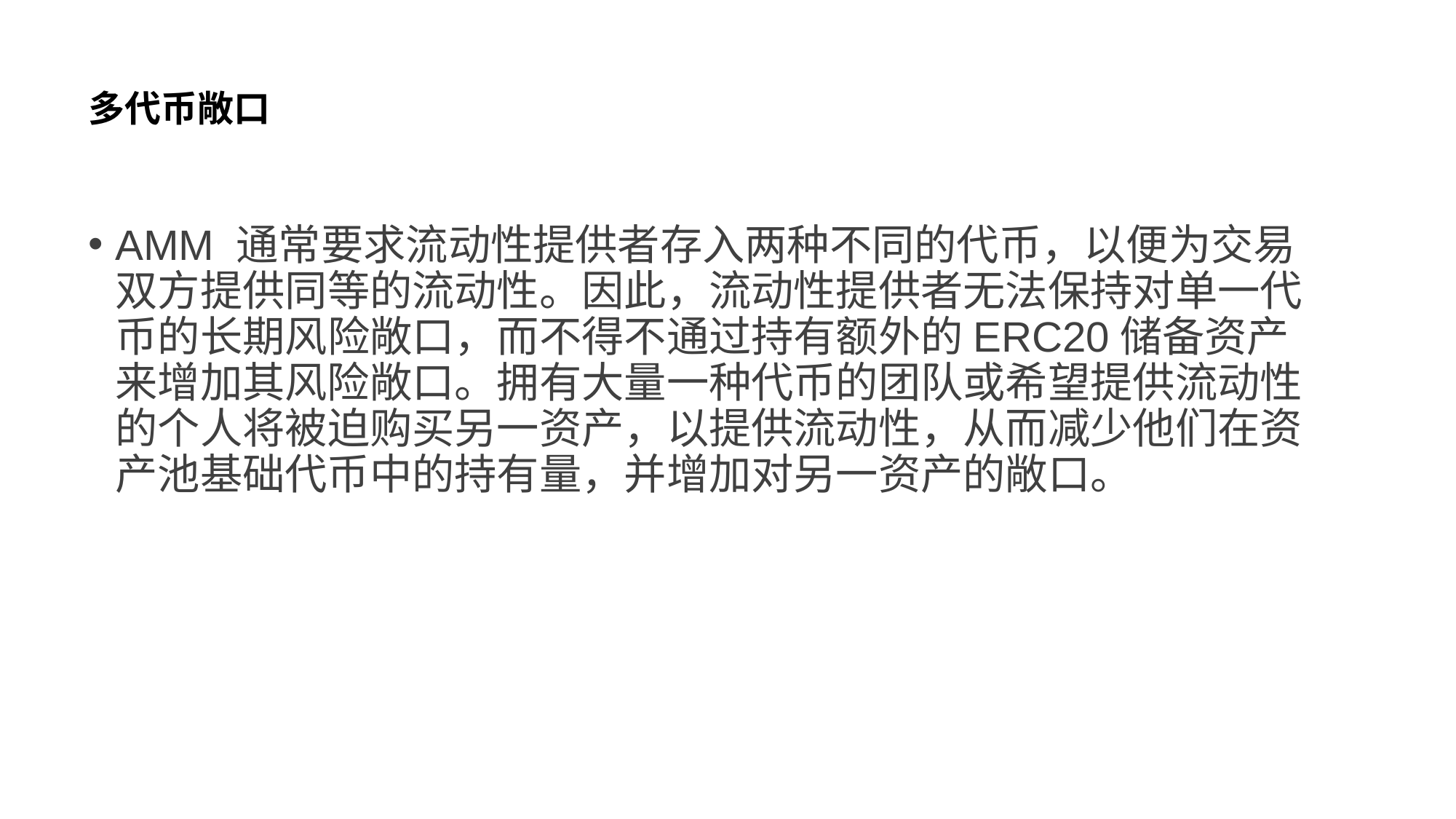

# 多代币敞口
AMM 通常要求流动性提供者存入两种不同的代币，以便为交易双方提供同等的流动性。因此，流动性提供者无法保持对单一代币的长期风险敞口，而不得不通过持有额外的ERC20储备资产来增加其风险敞口。拥有大量一种代币的团队或希望提供流动性的个人将被迫购买另一资产，以提供流动性，从而减少他们在资产池基础代币中的持有量，并增加对另一资产的敞口。